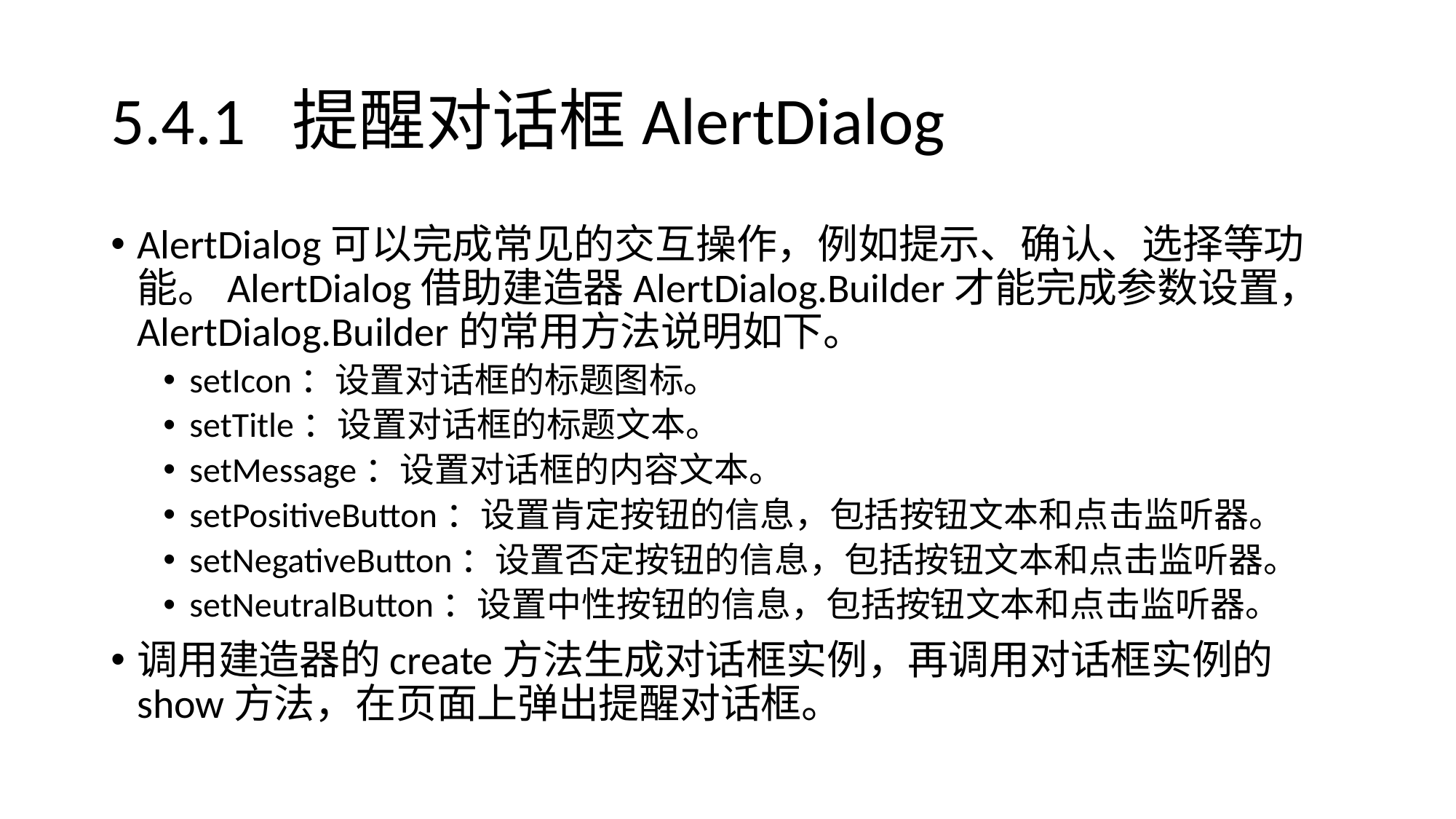

# 5.4.1  提醒对话框AlertDialog
AlertDialog可以完成常见的交互操作，例如提示、确认、选择等功能。AlertDialog借助建造器AlertDialog.Builder才能完成参数设置，AlertDialog.Builder的常用方法说明如下。
setIcon：设置对话框的标题图标。
setTitle：设置对话框的标题文本。
setMessage：设置对话框的内容文本。
setPositiveButton：设置肯定按钮的信息，包括按钮文本和点击监听器。
setNegativeButton：设置否定按钮的信息，包括按钮文本和点击监听器。
setNeutralButton：设置中性按钮的信息，包括按钮文本和点击监听器。
调用建造器的create方法生成对话框实例，再调用对话框实例的show方法，在页面上弹出提醒对话框。